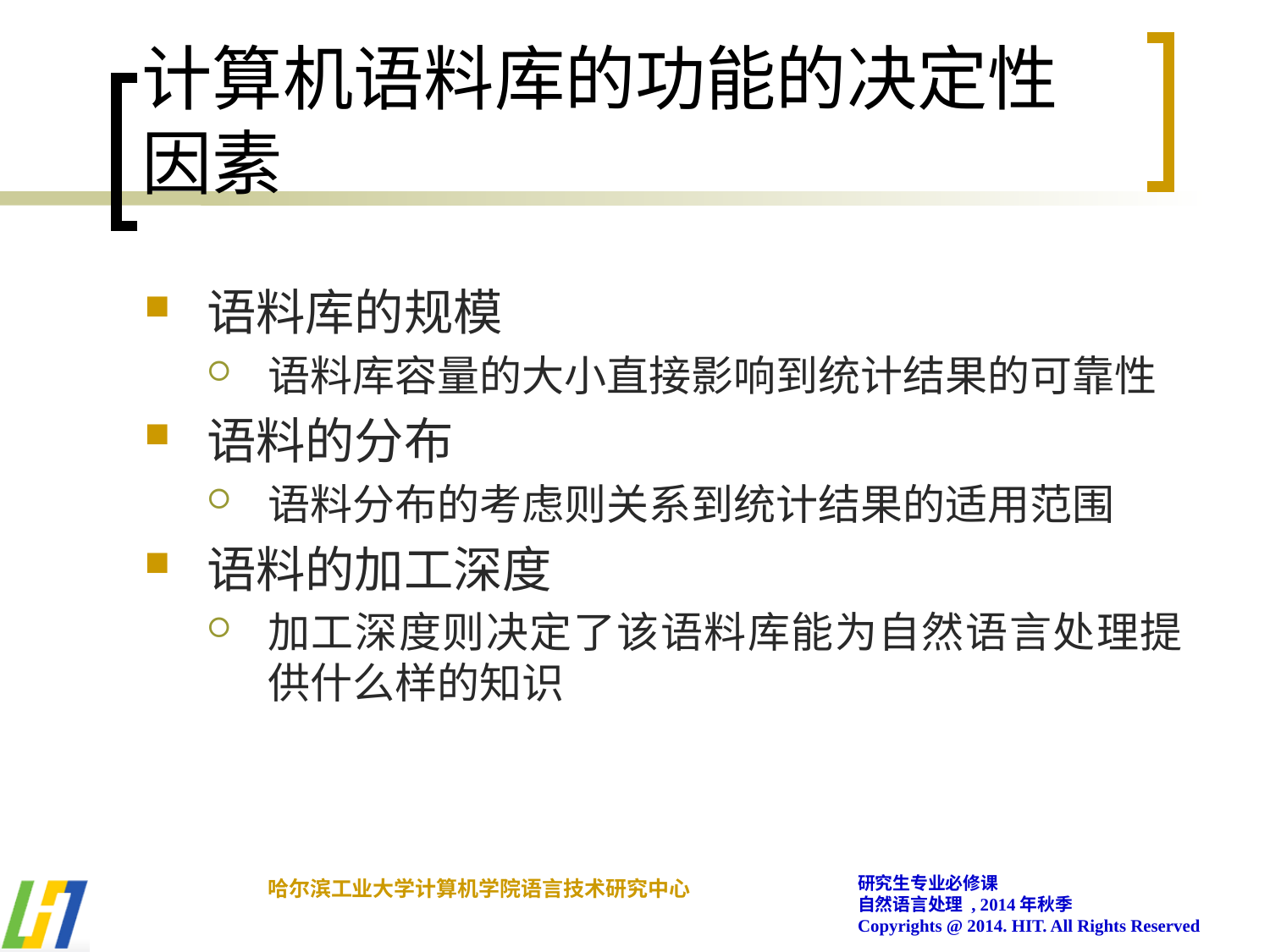

# 计算机语料库的功能的决定性因素
语料库的规模
语料库容量的大小直接影响到统计结果的可靠性
语料的分布
语料分布的考虑则关系到统计结果的适用范围
语料的加工深度
加工深度则决定了该语料库能为自然语言处理提供什么样的知识
研究生专业必修课
自然语言处理 , 2014年秋季
Copyrights @ 2014. HIT. All Rights Reserved
哈尔滨工业大学计算机学院语言技术研究中心